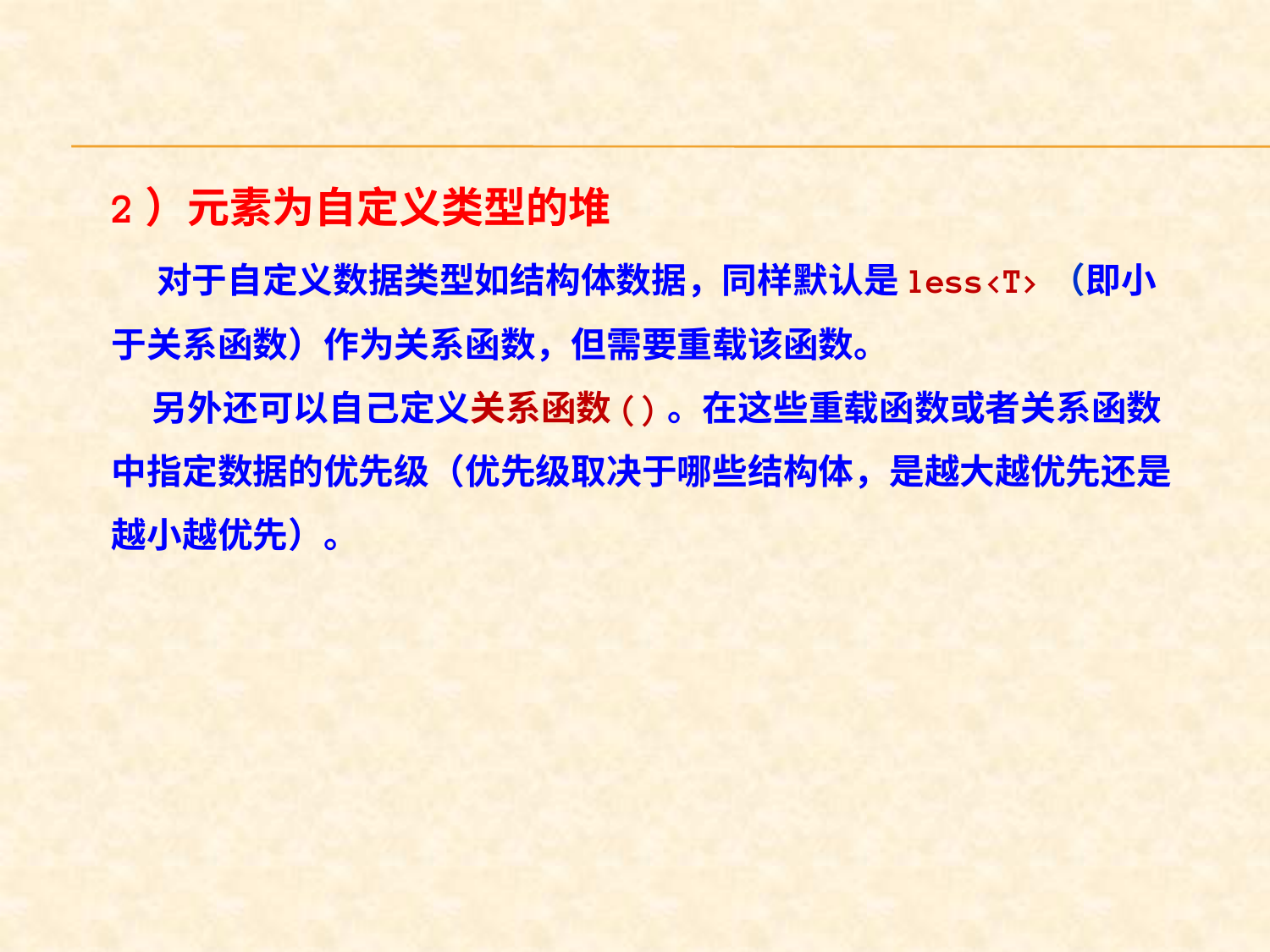

2）元素为自定义类型的堆
    对于自定义数据类型如结构体数据，同样默认是less<T>（即小于关系函数）作为关系函数，但需要重载该函数。
    另外还可以自己定义关系函数()。在这些重载函数或者关系函数中指定数据的优先级（优先级取决于哪些结构体，是越大越优先还是越小越优先）。